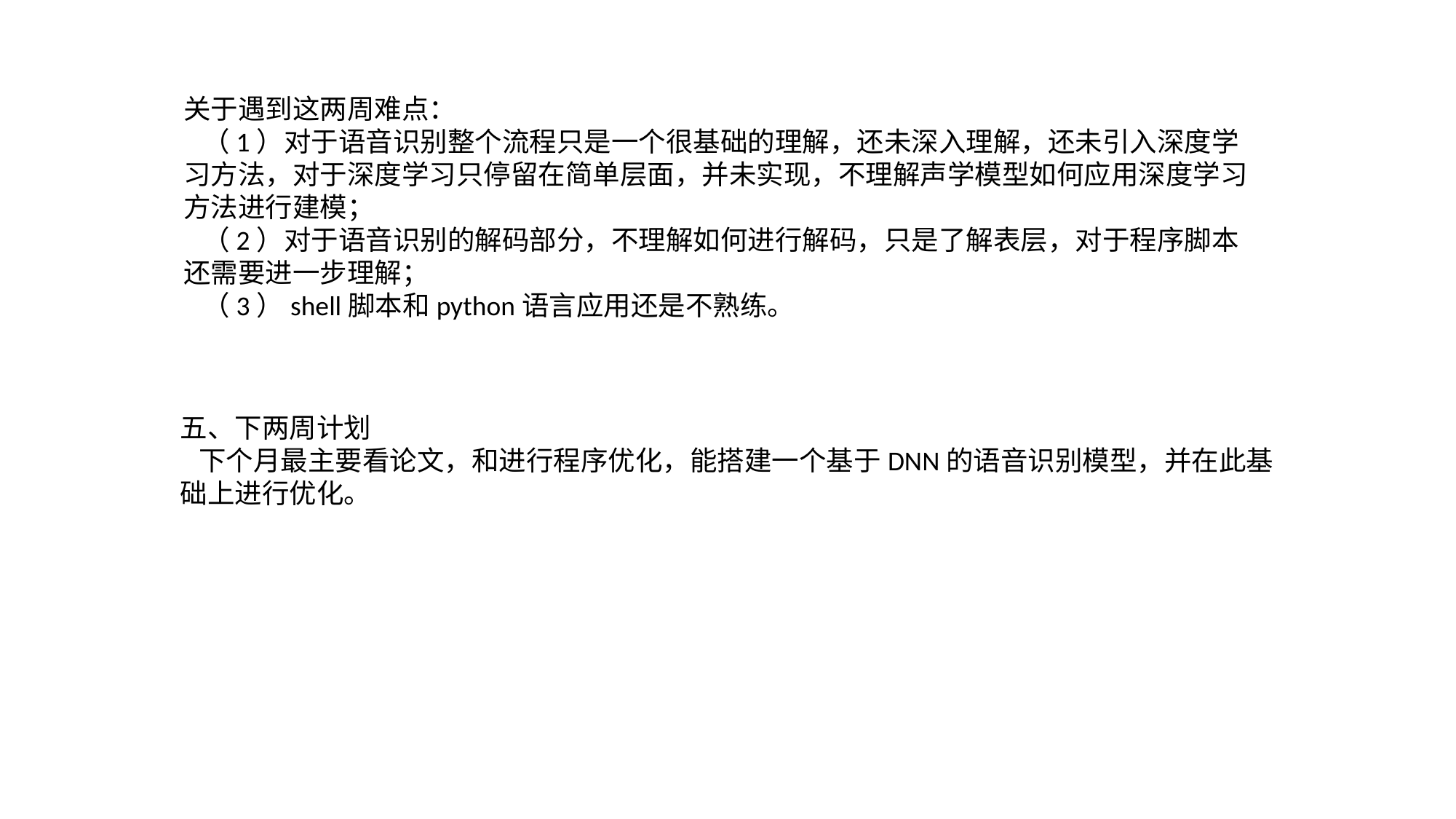

关于遇到这两周难点：
  （1）对于语音识别整个流程只是一个很基础的理解，还未深入理解，还未引入深度学习方法，对于深度学习只停留在简单层面，并未实现，不理解声学模型如何应用深度学习方法进行建模；
  （2）对于语音识别的解码部分，不理解如何进行解码，只是了解表层，对于程序脚本还需要进一步理解；
  （3）shell脚本和python语言应用还是不熟练。
五、下两周计划
  下个月最主要看论文，和进行程序优化，能搭建一个基于DNN的语音识别模型，并在此基础上进行优化。